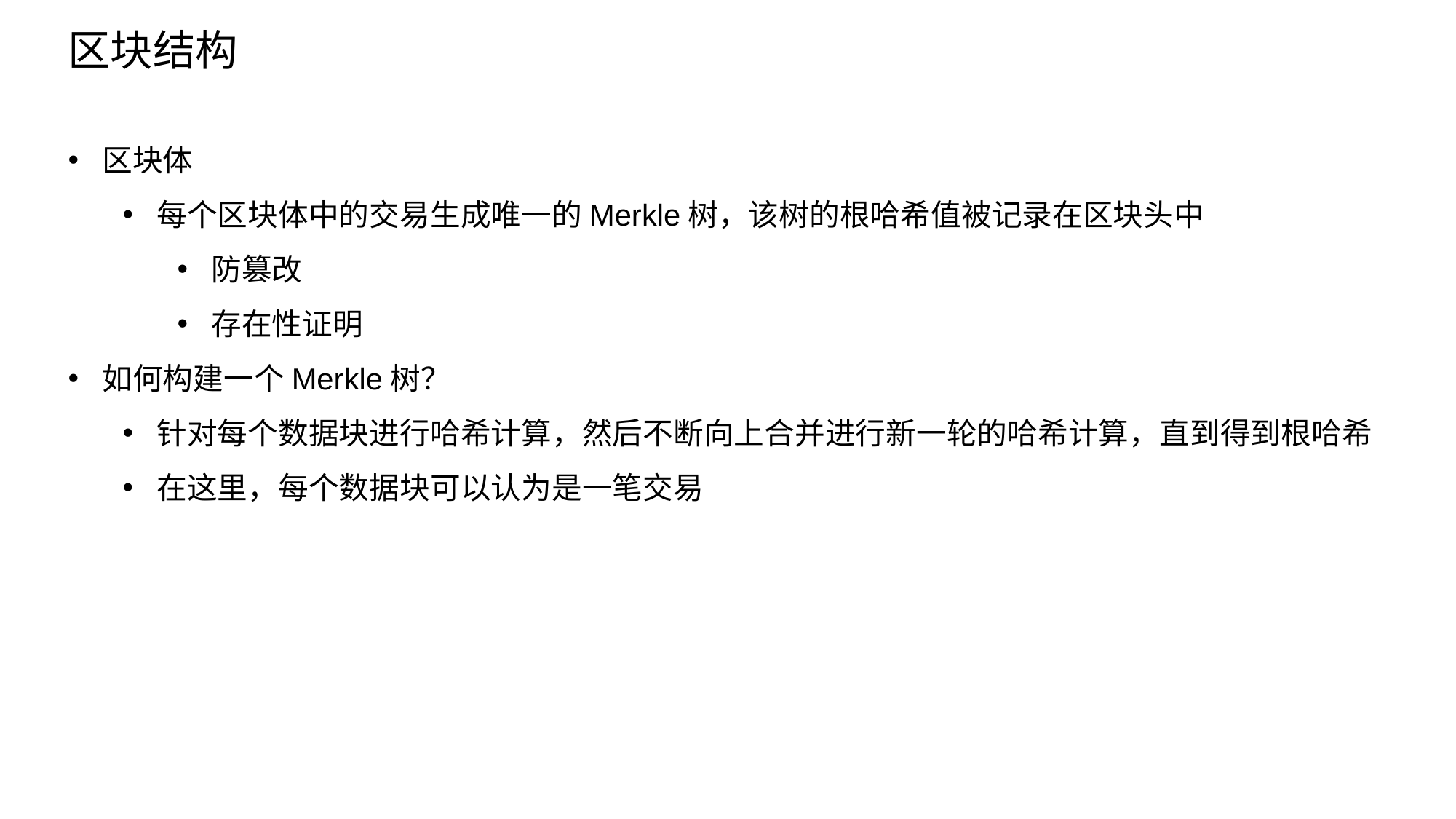

区块结构
区块体
每个区块体中的交易生成唯一的Merkle树，该树的根哈希值被记录在区块头中
防篡改
存在性证明
如何构建一个Merkle树？
针对每个数据块进行哈希计算，然后不断向上合并进行新一轮的哈希计算，直到得到根哈希
在这里，每个数据块可以认为是一笔交易